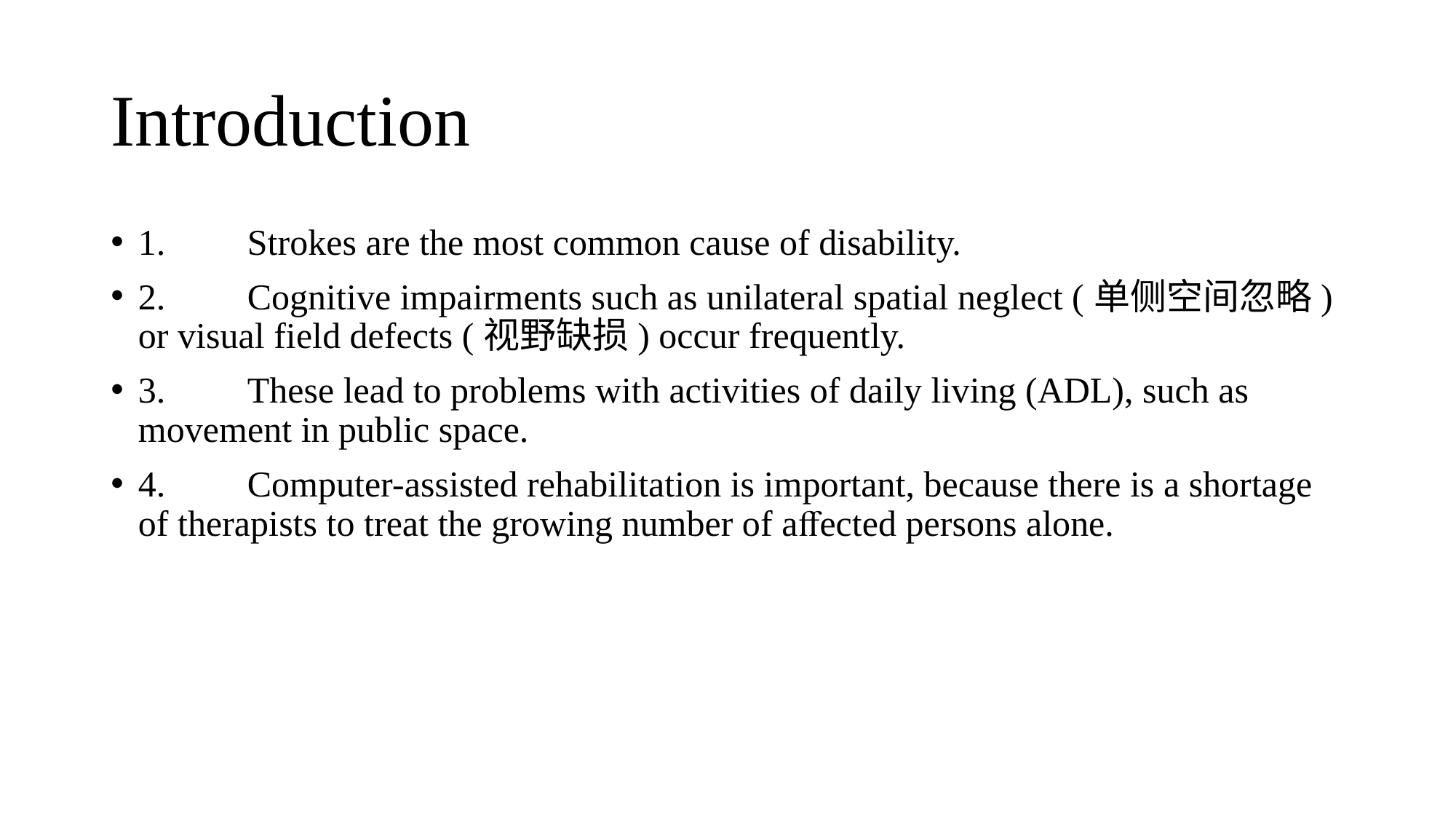

# Introduction
1.	Strokes are the most common cause of disability.
2.	Cognitive impairments such as unilateral spatial neglect (单侧空间忽略) or visual field defects (视野缺损) occur frequently.
3.	These lead to problems with activities of daily living (ADL), such as movement in public space.
4.	Computer-assisted rehabilitation is important, because there is a shortage of therapists to treat the growing number of aﬀected persons alone.